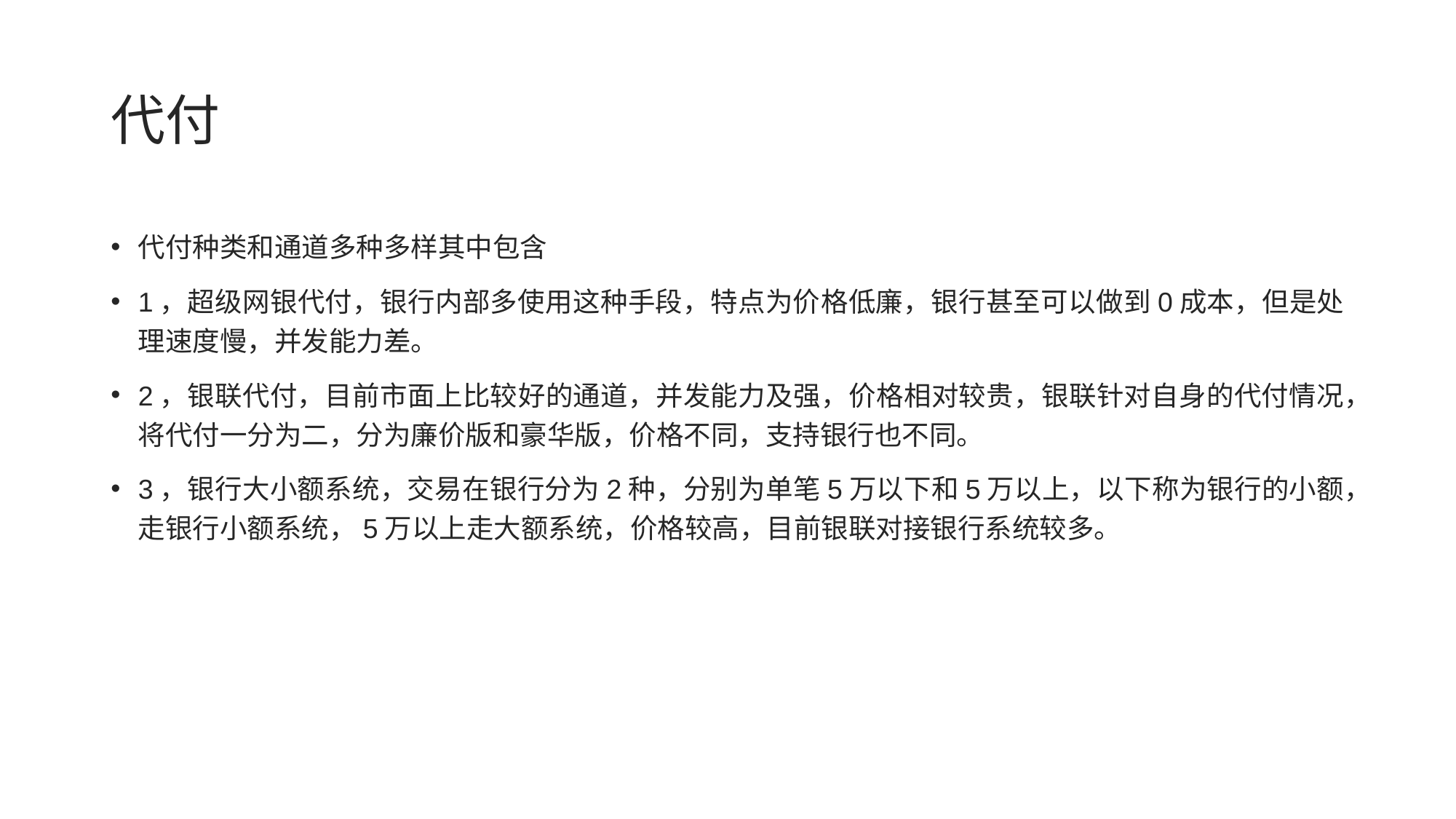

# 代付
代付种类和通道多种多样其中包含
1，超级网银代付，银行内部多使用这种手段，特点为价格低廉，银行甚至可以做到0成本，但是处理速度慢，并发能力差。
2，银联代付，目前市面上比较好的通道，并发能力及强，价格相对较贵，银联针对自身的代付情况，将代付一分为二，分为廉价版和豪华版，价格不同，支持银行也不同。
3，银行大小额系统，交易在银行分为2种，分别为单笔5万以下和5万以上，以下称为银行的小额，走银行小额系统，5万以上走大额系统，价格较高，目前银联对接银行系统较多。